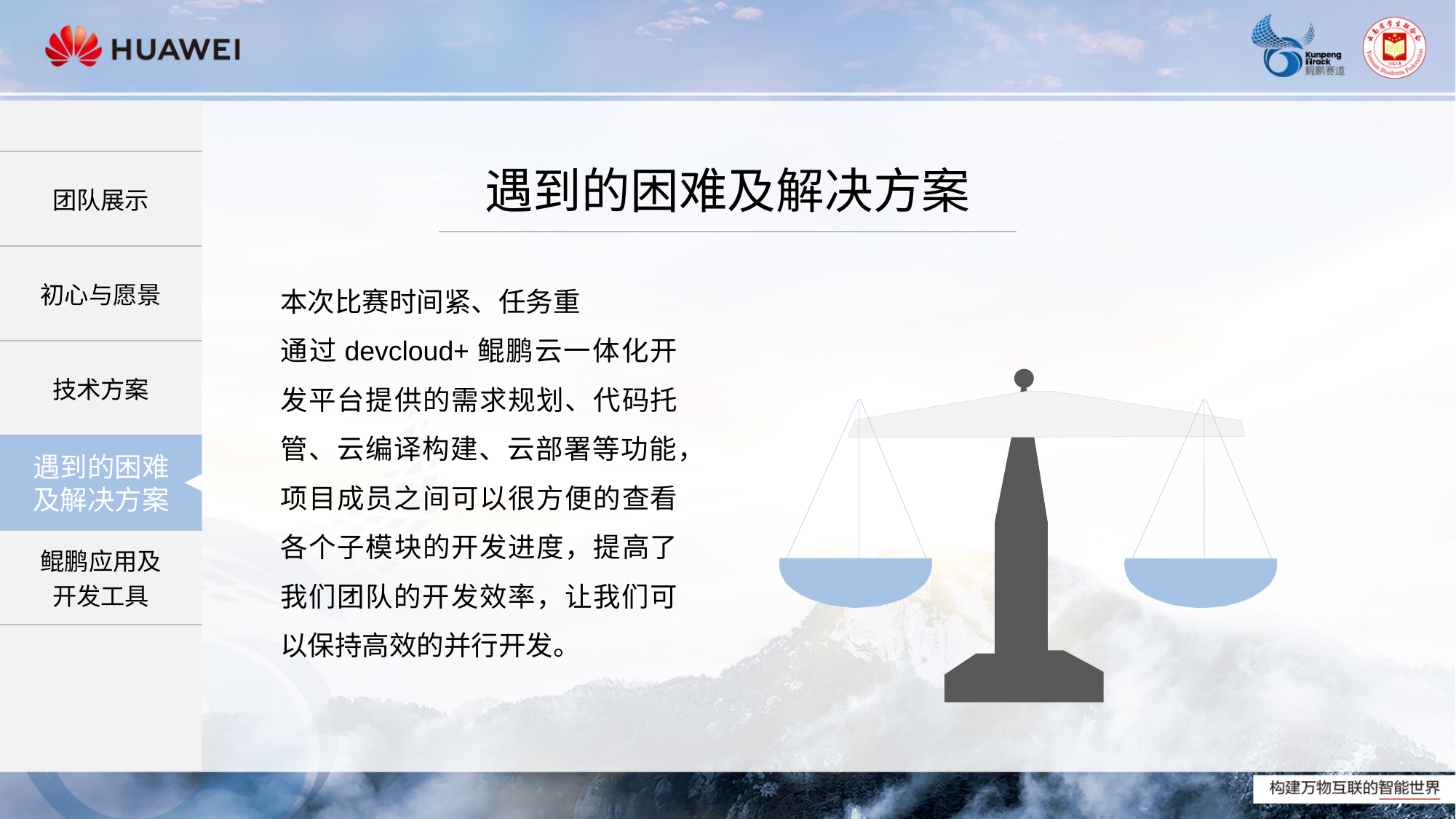

遇到的困难及解决方案
本次比赛时间紧、任务重
通过devcloud+鲲鹏云一体化开发平台提供的需求规划、代码托管、云编译构建、云部署等功能，项目成员之间可以很方便的查看各个子模块的开发进度，提高了我们团队的开发效率，让我们可以保持高效的并行开发。